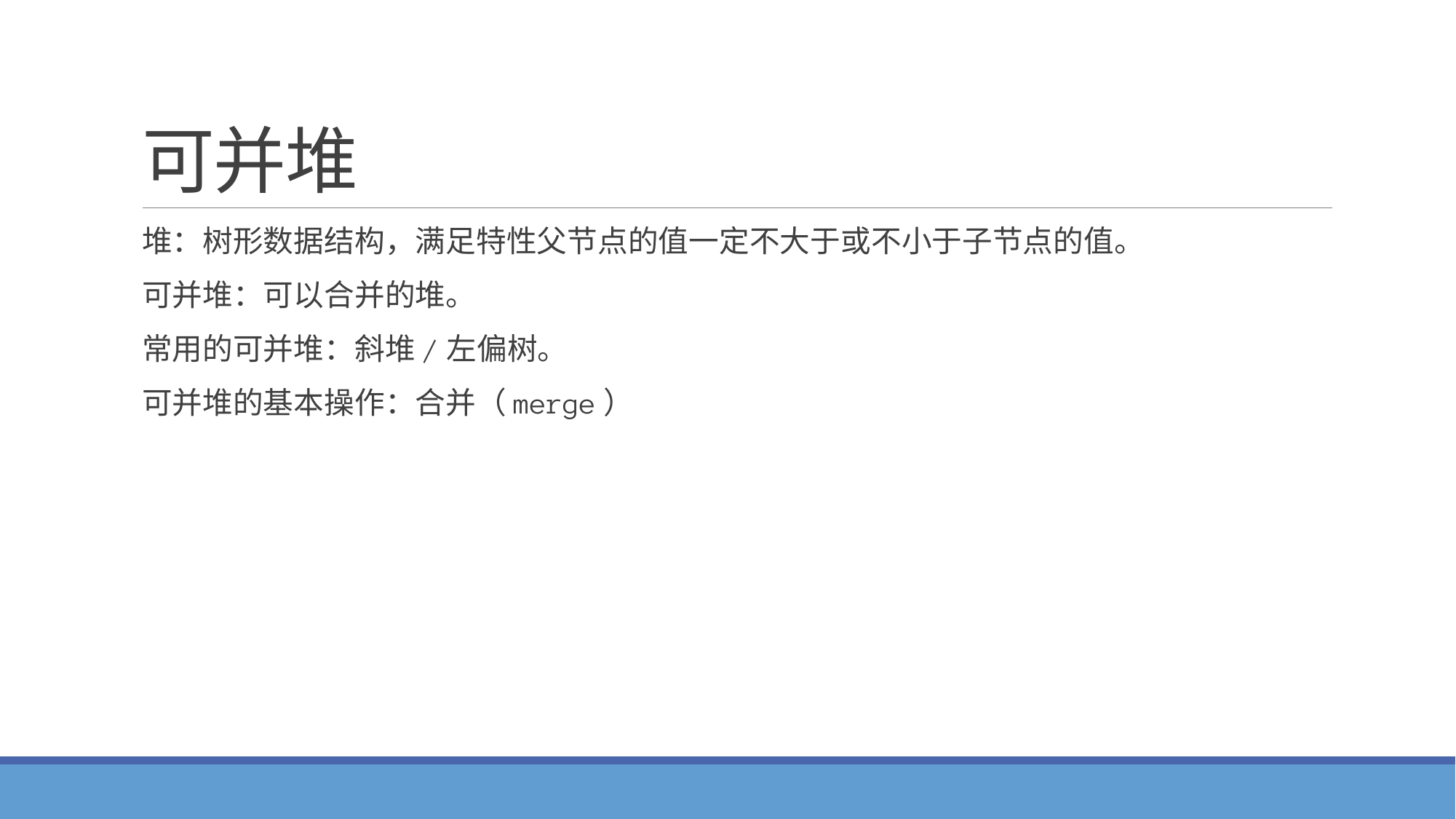

# 可并堆
堆：树形数据结构，满足特性父节点的值一定不大于或不小于子节点的值。
可并堆：可以合并的堆。
常用的可并堆：斜堆/左偏树。
可并堆的基本操作：合并（merge）